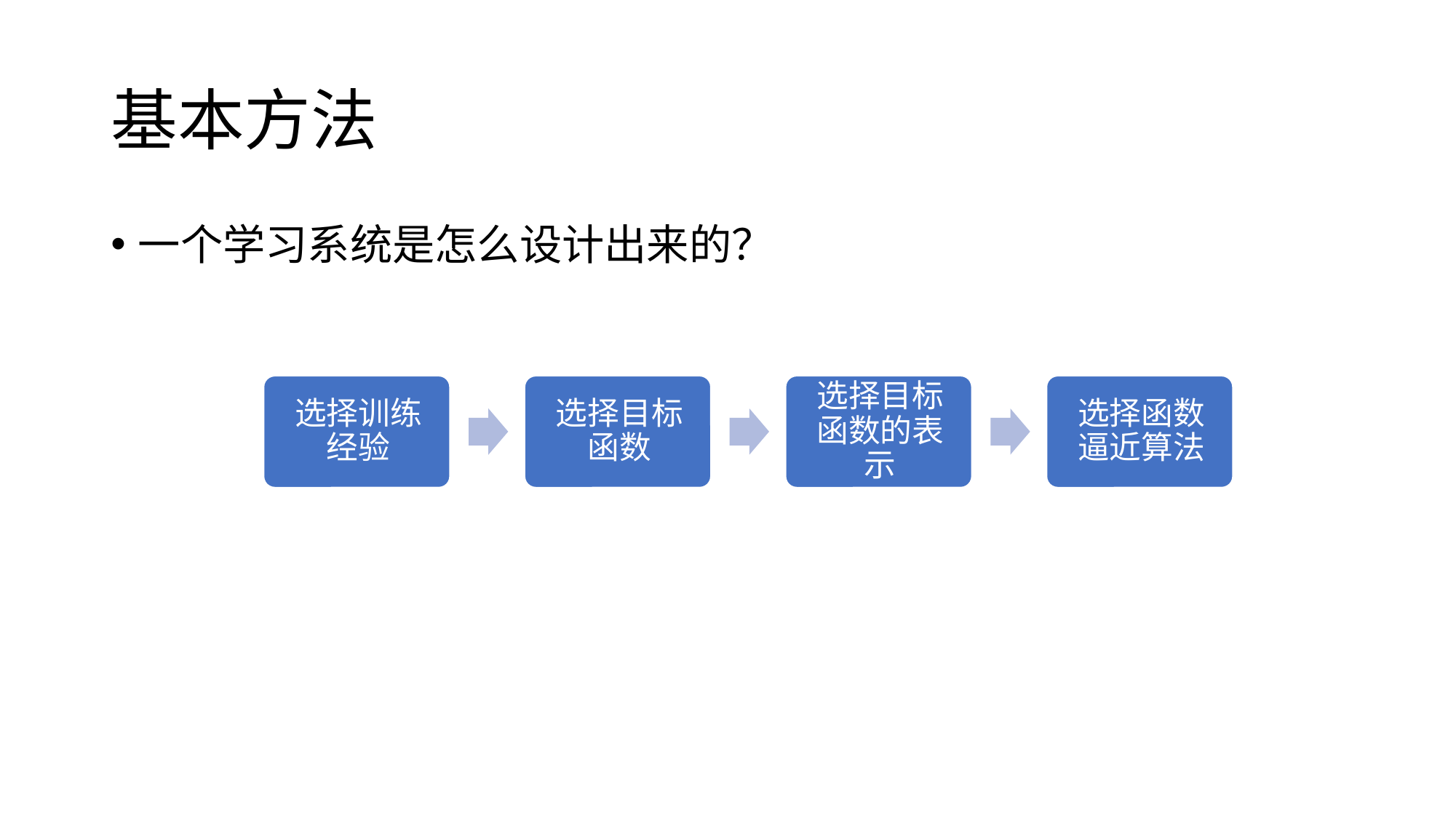

# 基本方法
选择训练经验

选择目标函数

选择目标函数的表示

选择函数逼近算法
一个学习系统是怎么设计出来的？